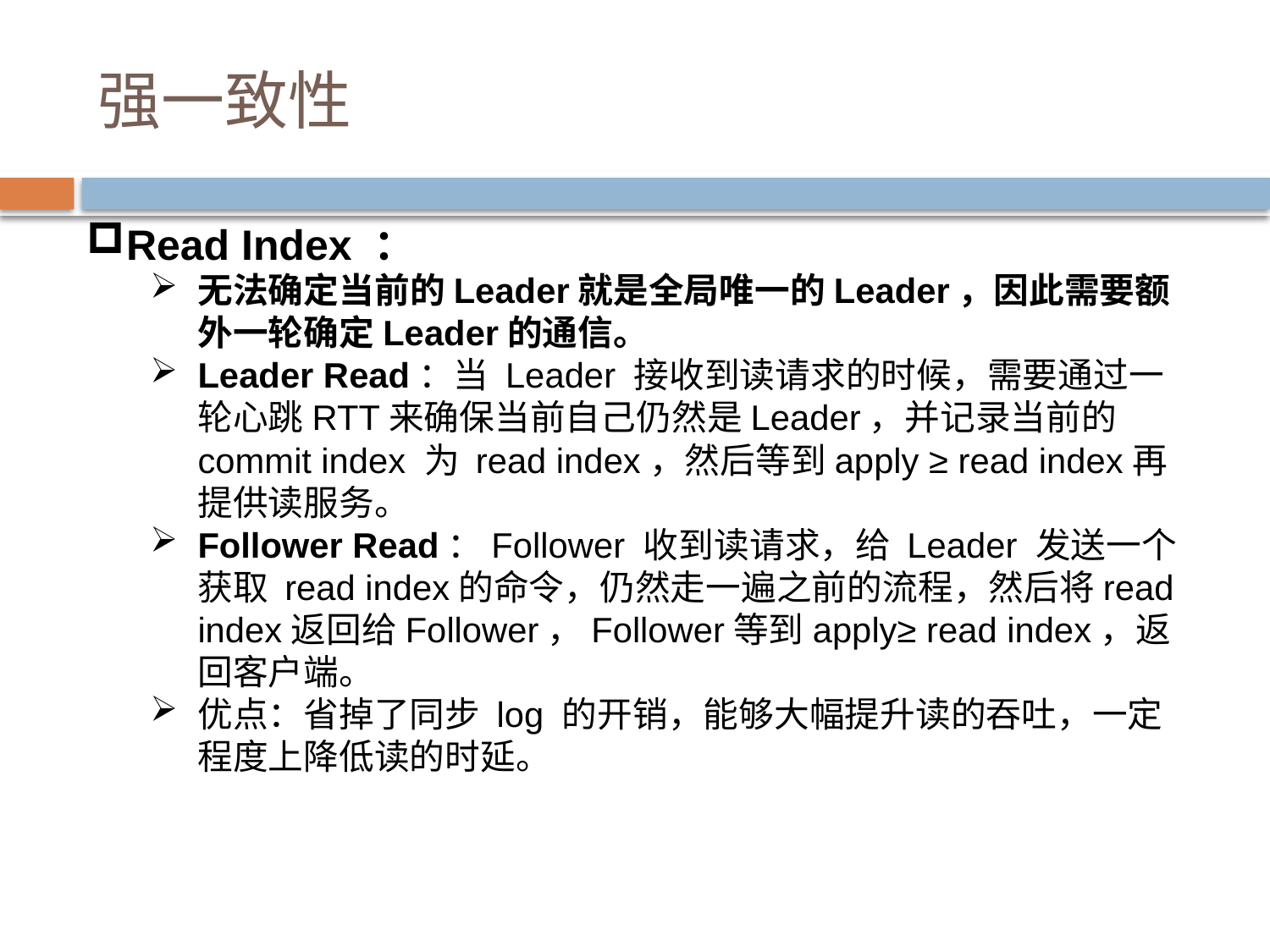

# 强一致性
22
Read Index ：
无法确定当前的Leader就是全局唯一的Leader，因此需要额外一轮确定Leader的通信。
Leader Read：当 Leader 接收到读请求的时候，需要通过一轮心跳RTT来确保当前自己仍然是Leader，并记录当前的commit index 为 read index，然后等到apply ≥ read index再提供读服务。
Follower Read：Follower 收到读请求，给 Leader 发送一个获取 read index的命令，仍然走一遍之前的流程，然后将read index返回给Follower，Follower等到apply≥ read index，返回客户端。
优点：省掉了同步 log 的开销，能够大幅提升读的吞吐，一定程度上降低读的时延。